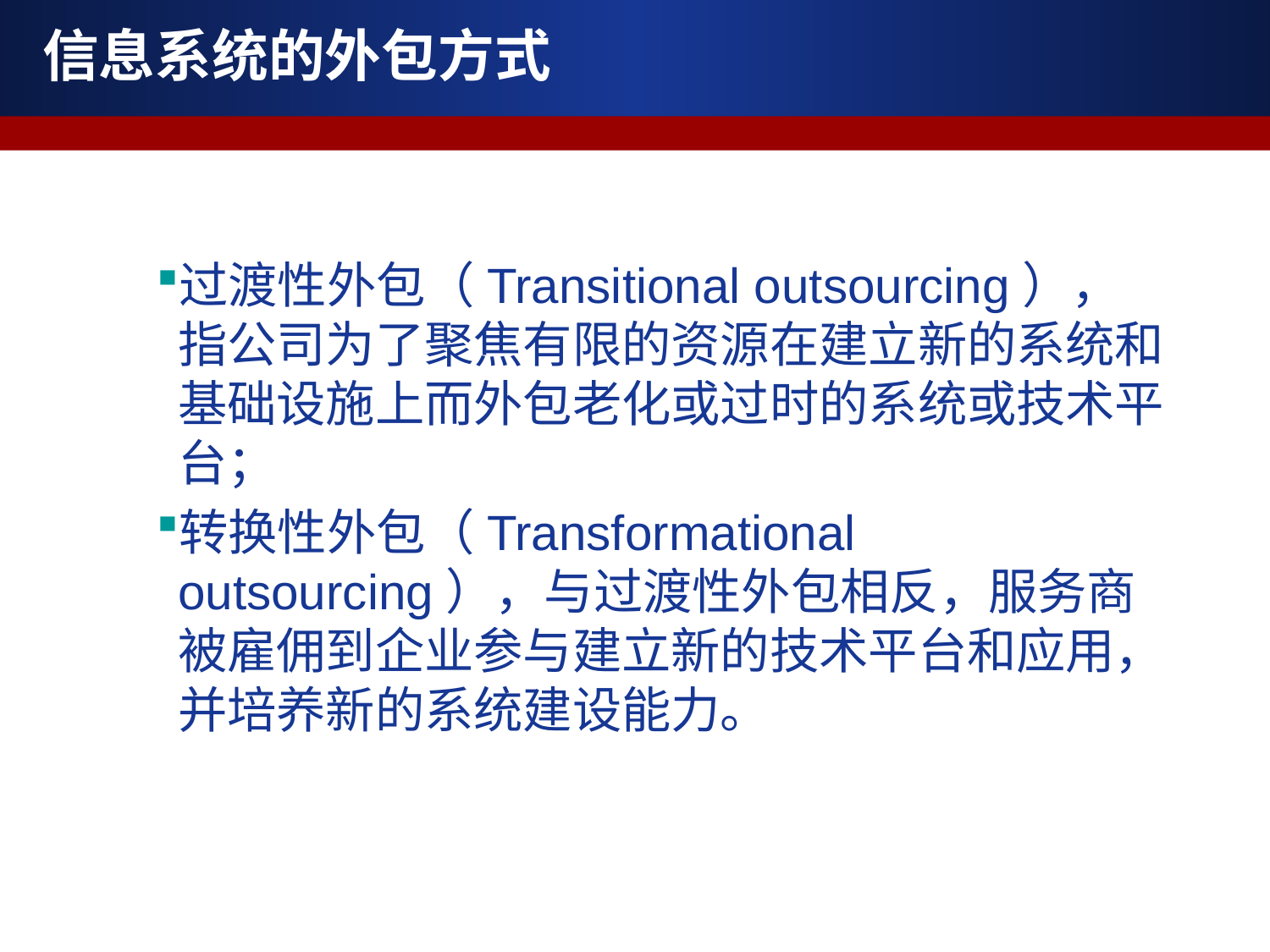

# 信息系统的外包方式
过渡性外包（Transitional outsourcing），指公司为了聚焦有限的资源在建立新的系统和基础设施上而外包老化或过时的系统或技术平台；
转换性外包（Transformational outsourcing），与过渡性外包相反，服务商被雇佣到企业参与建立新的技术平台和应用，并培养新的系统建设能力。